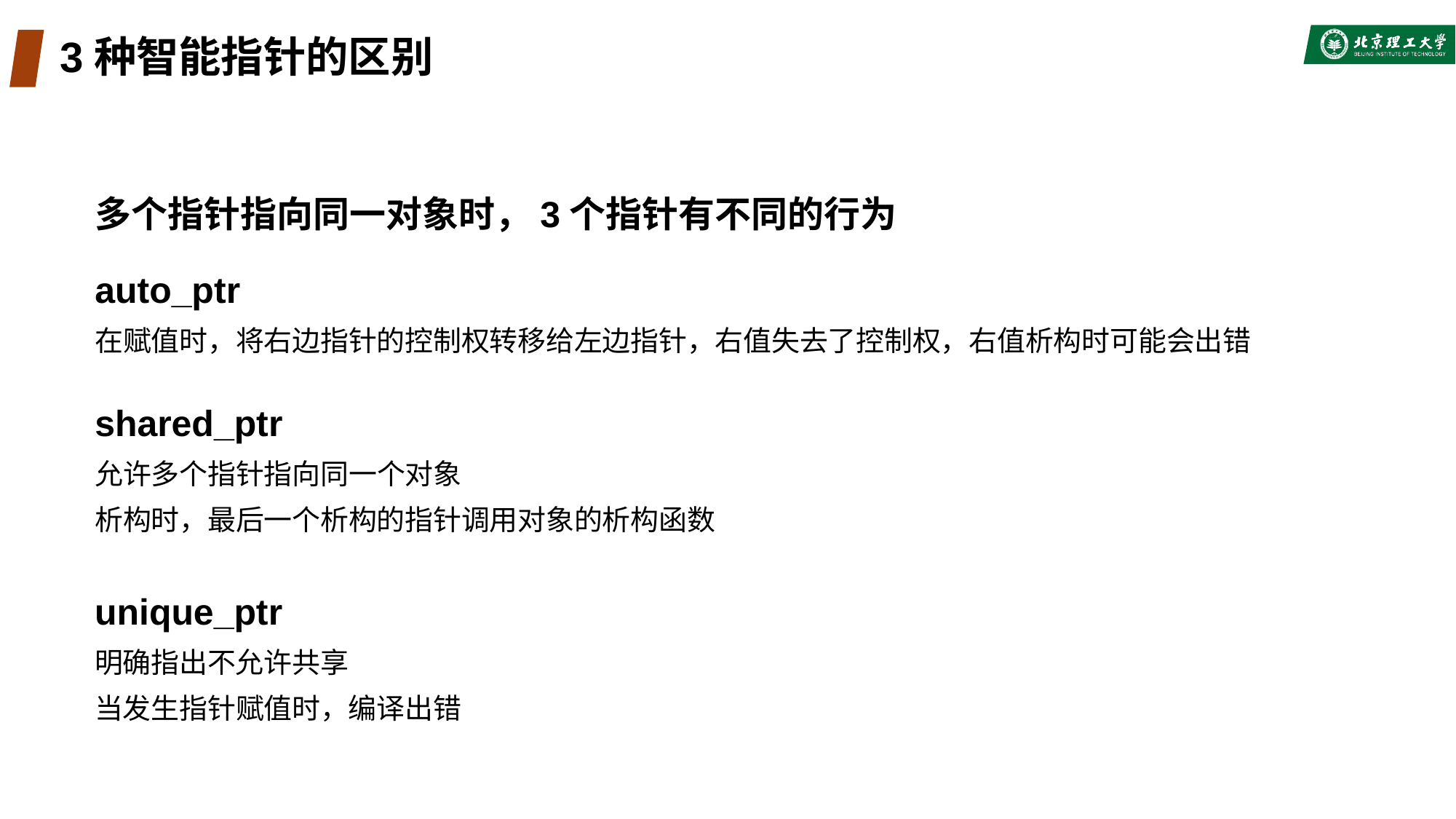

# 3种智能指针的区别
多个指针指向同一对象时，3个指针有不同的行为
auto_ptr
在赋值时，将右边指针的控制权转移给左边指针，右值失去了控制权，右值析构时可能会出错
shared_ptr
允许多个指针指向同一个对象
析构时，最后一个析构的指针调用对象的析构函数
unique_ptr
明确指出不允许共享
当发生指针赋值时，编译出错